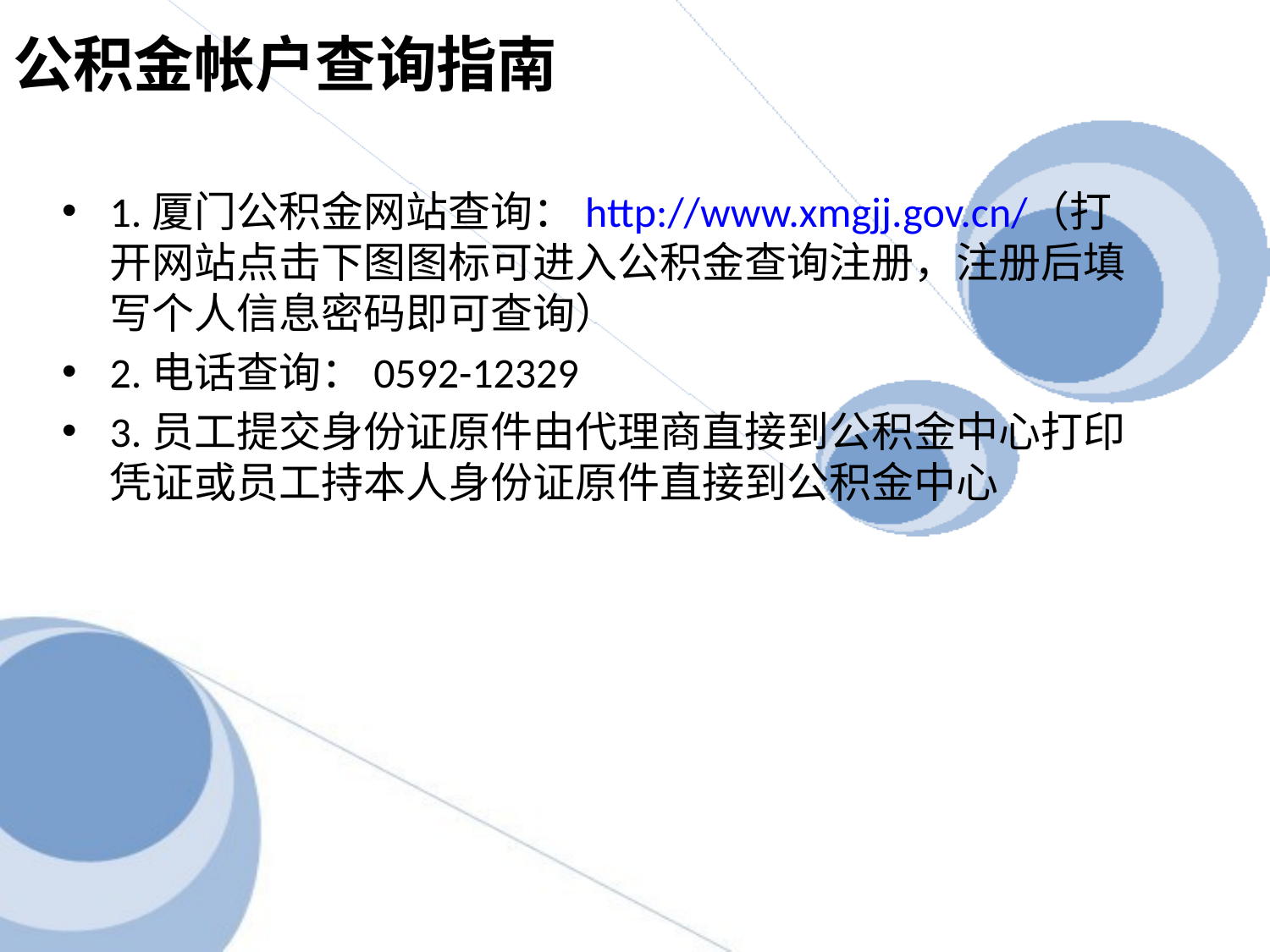

# 公积金帐户查询指南
1.厦门公积金网站查询：http://www.xmgjj.gov.cn/（打开网站点击下图图标可进入公积金查询注册，注册后填写个人信息密码即可查询）
2.电话查询：0592-12329
3.员工提交身份证原件由代理商直接到公积金中心打印凭证或员工持本人身份证原件直接到公积金中心